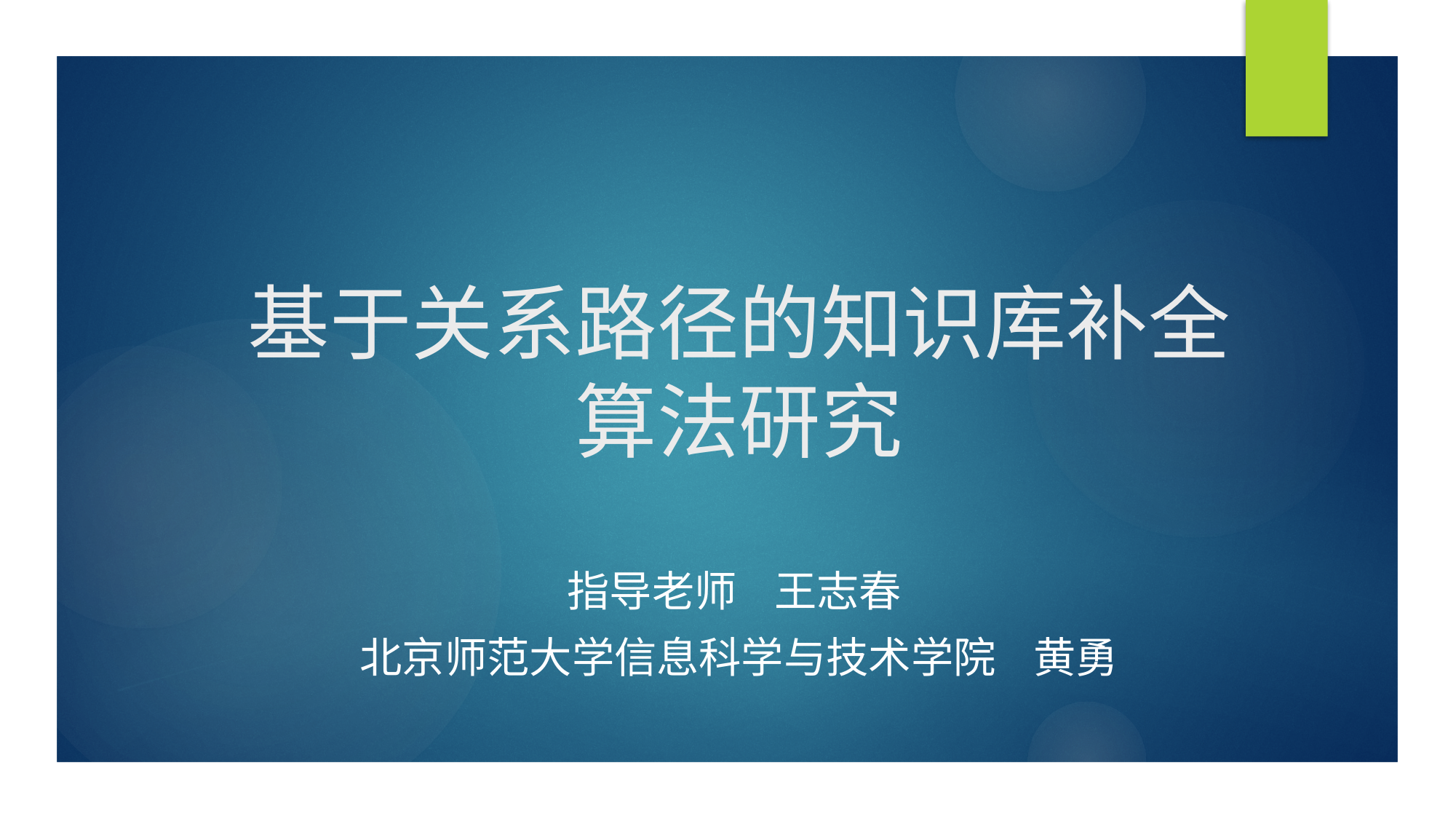

# 基于关系路径的知识库补全算法研究
指导老师    王志春
北京师范大学信息科学与技术学院    黄勇